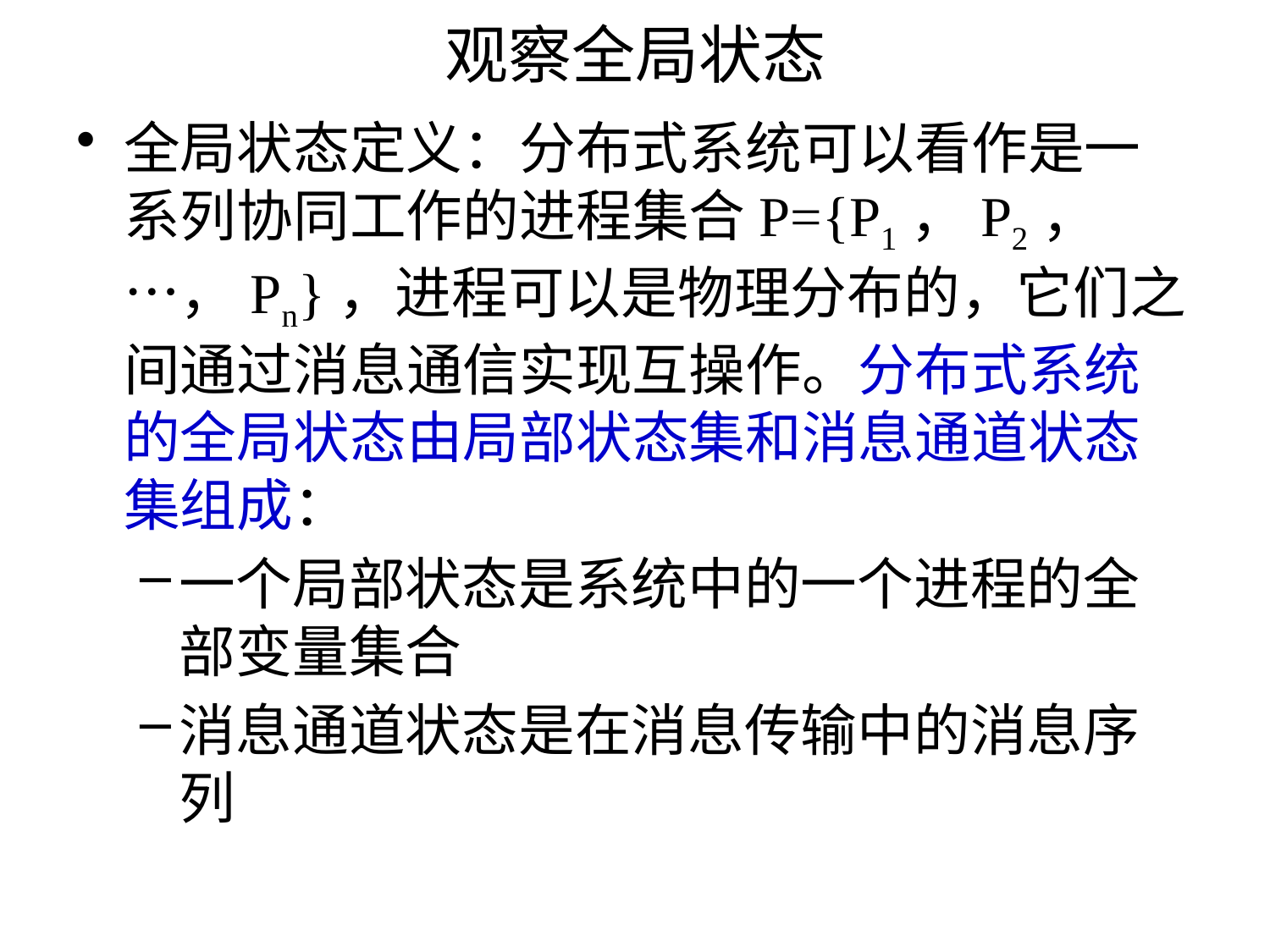

# 观察全局状态
全局状态定义：分布式系统可以看作是一系列协同工作的进程集合P={P1，P2，…，Pn}，进程可以是物理分布的，它们之间通过消息通信实现互操作。分布式系统的全局状态由局部状态集和消息通道状态集组成：
一个局部状态是系统中的一个进程的全部变量集合
消息通道状态是在消息传输中的消息序列